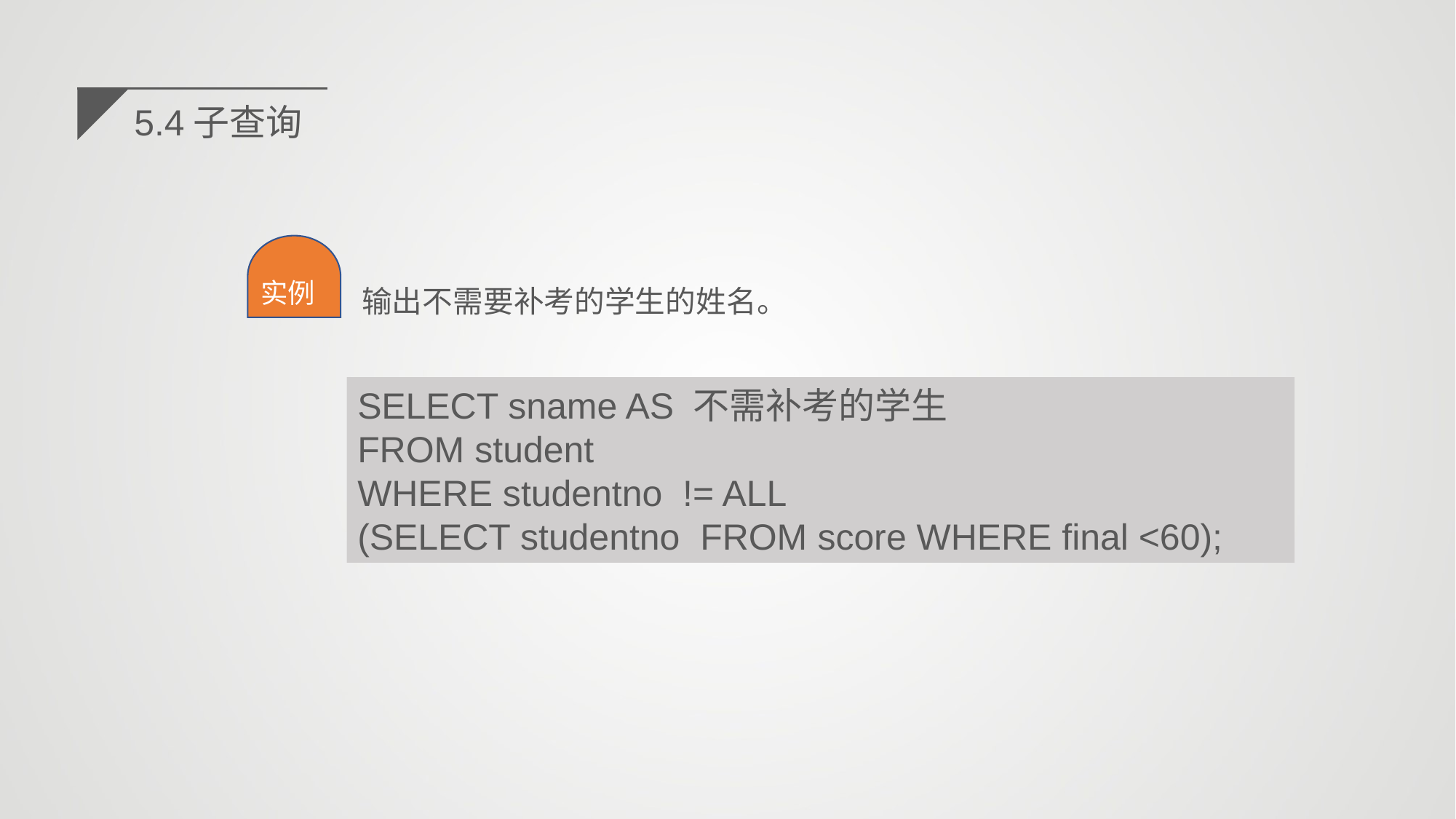

5.4子查询

输出不需要补考的学生的姓名。
实例
SELECT sname AS 不需补考的学生
FROM student
WHERE studentno  != ALL
(SELECT studentno  FROM score WHERE final <60);